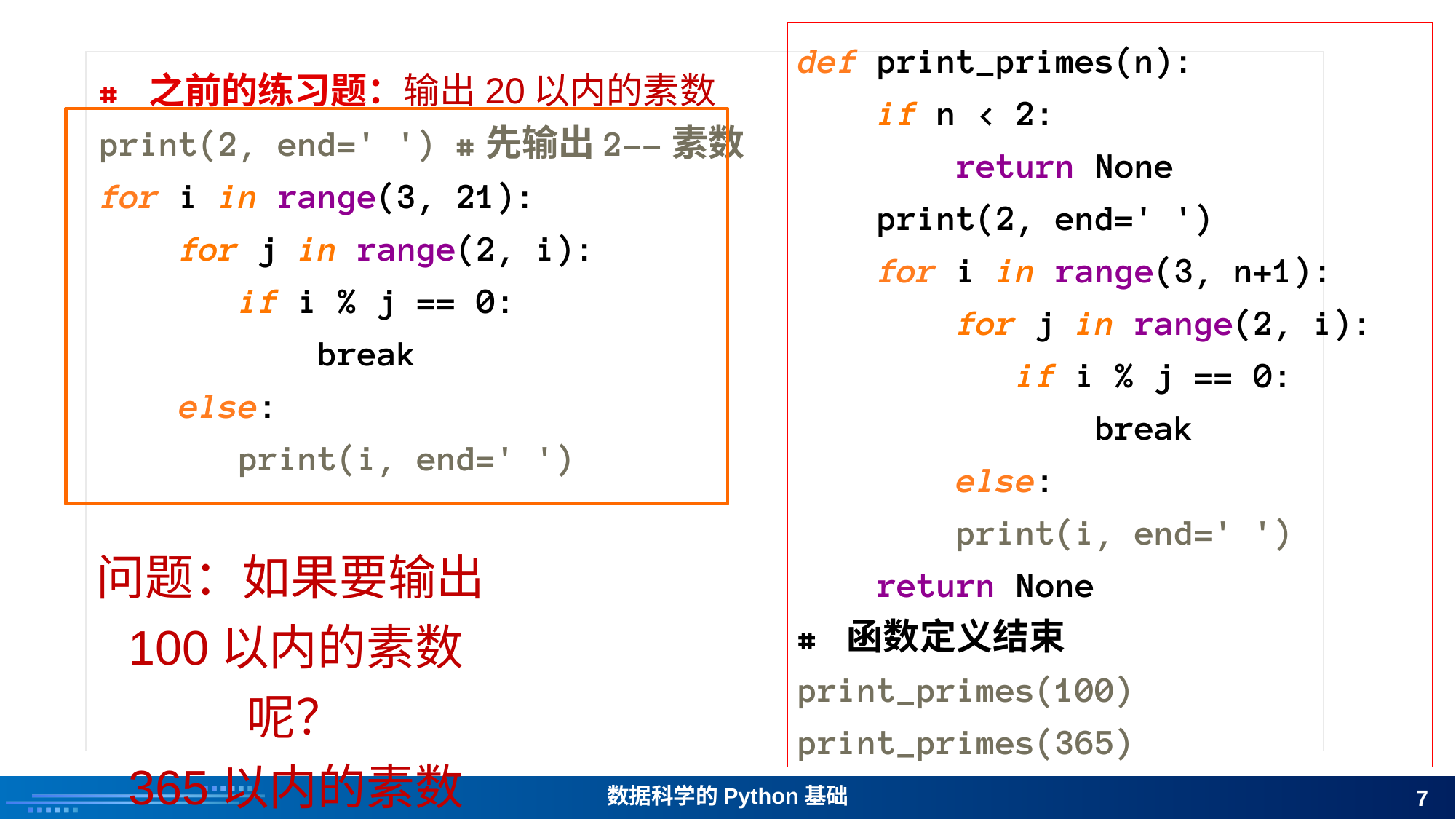

def print_primes(n):
    if n < 2:
        return None
    print(2, end=' ')
    for i in range(3, n+1):
        for j in range(2, i):
           if i % j == 0:
               break
        else:
        print(i, end=' ')
    return None
# 函数定义结束
print_primes(100)
print_primes(365)
# 之前的练习题：输出20以内的素数 print(2, end=' ') #先输出2--素数
for i in range(3, 21):
    for j in range(2, i):
       if i % j == 0:
           break
    else:
       print(i, end=' ')

问题：如果要输出100以内的素数呢？
365以内的素数呢？